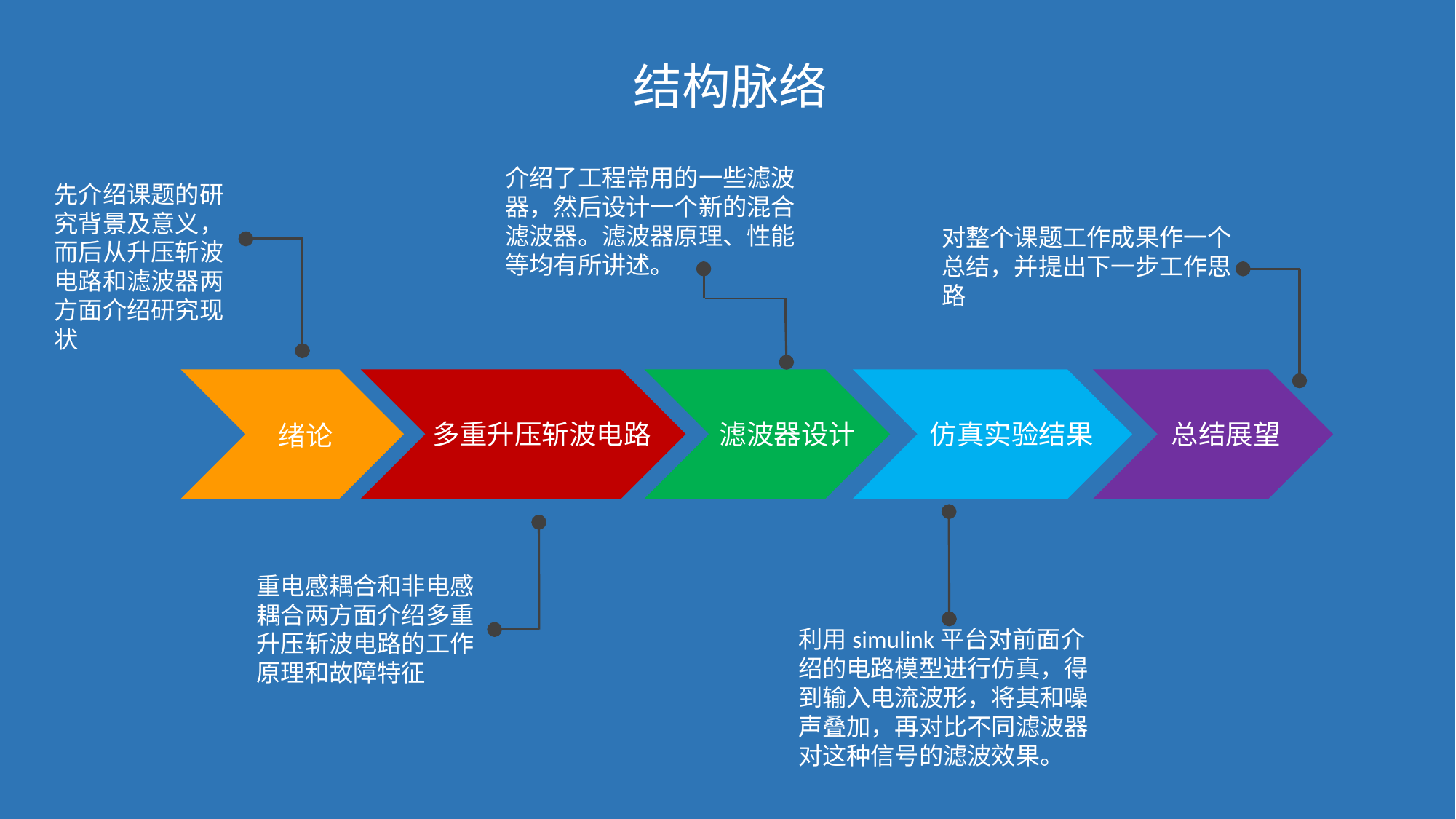

结构脉络
介绍了工程常用的一些滤波器，然后设计一个新的混合滤波器。滤波器原理、性能等均有所讲述。
先介绍课题的研究背景及意义，而后从升压斩波电路和滤波器两方面介绍研究现状
对整个课题工作成果作一个总结，并提出下一步工作思路

多重升压斩波电路
仿真实验结果
总结展望
滤波器设计
绪论
重电感耦合和非电感耦合两方面介绍多重升压斩波电路的工作原理和故障特征
利用simulink平台对前面介绍的电路模型进行仿真，得到输入电流波形，将其和噪声叠加，再对比不同滤波器对这种信号的滤波效果。